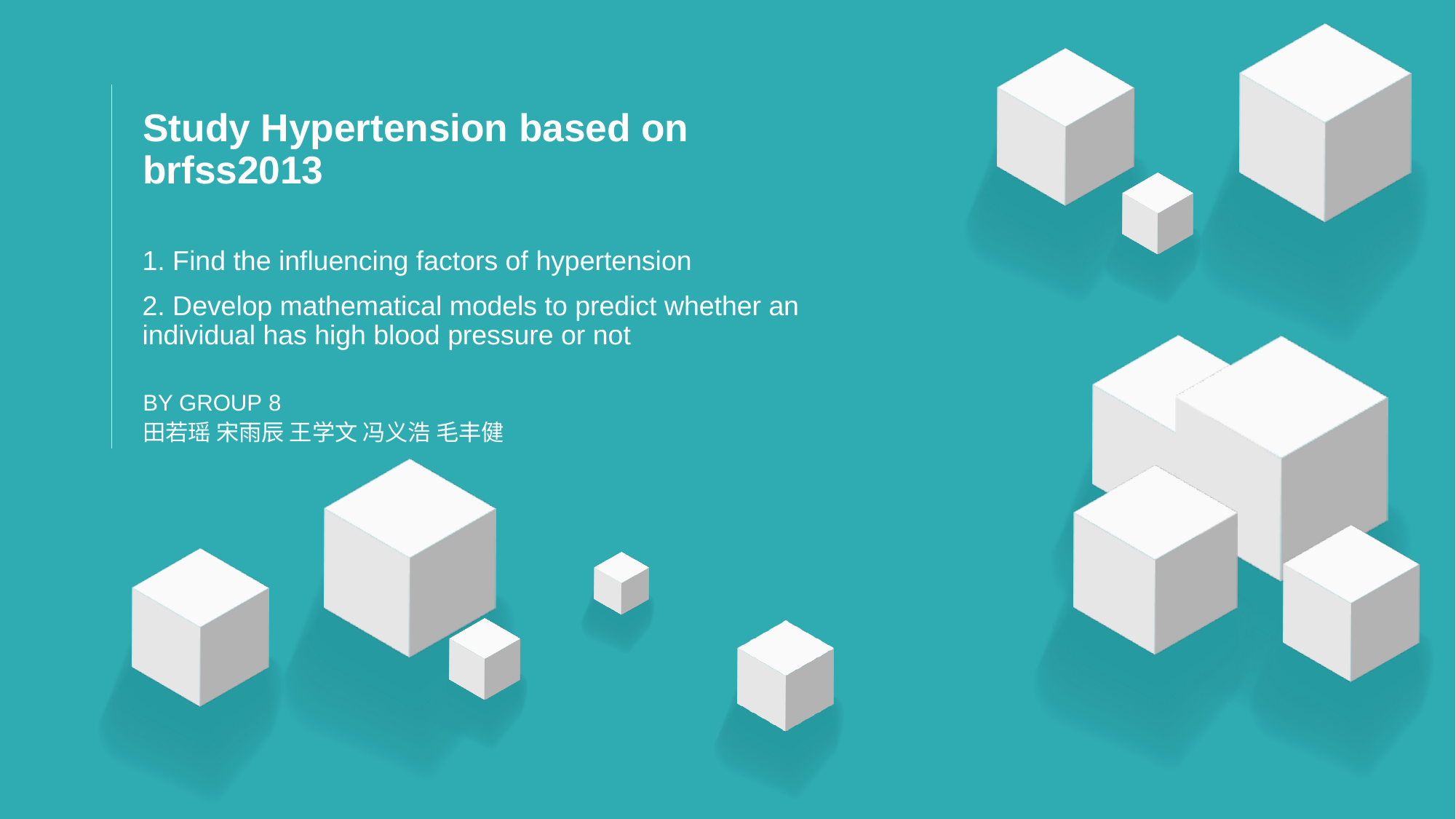

# Study Hypertension based on brfss2013
1. Find the influencing factors of hypertension
2. Develop mathematical models to predict whether an individual has high blood pressure or not
BY GROUP 8
田若瑶 宋雨辰 王学文 冯义浩 毛丰健